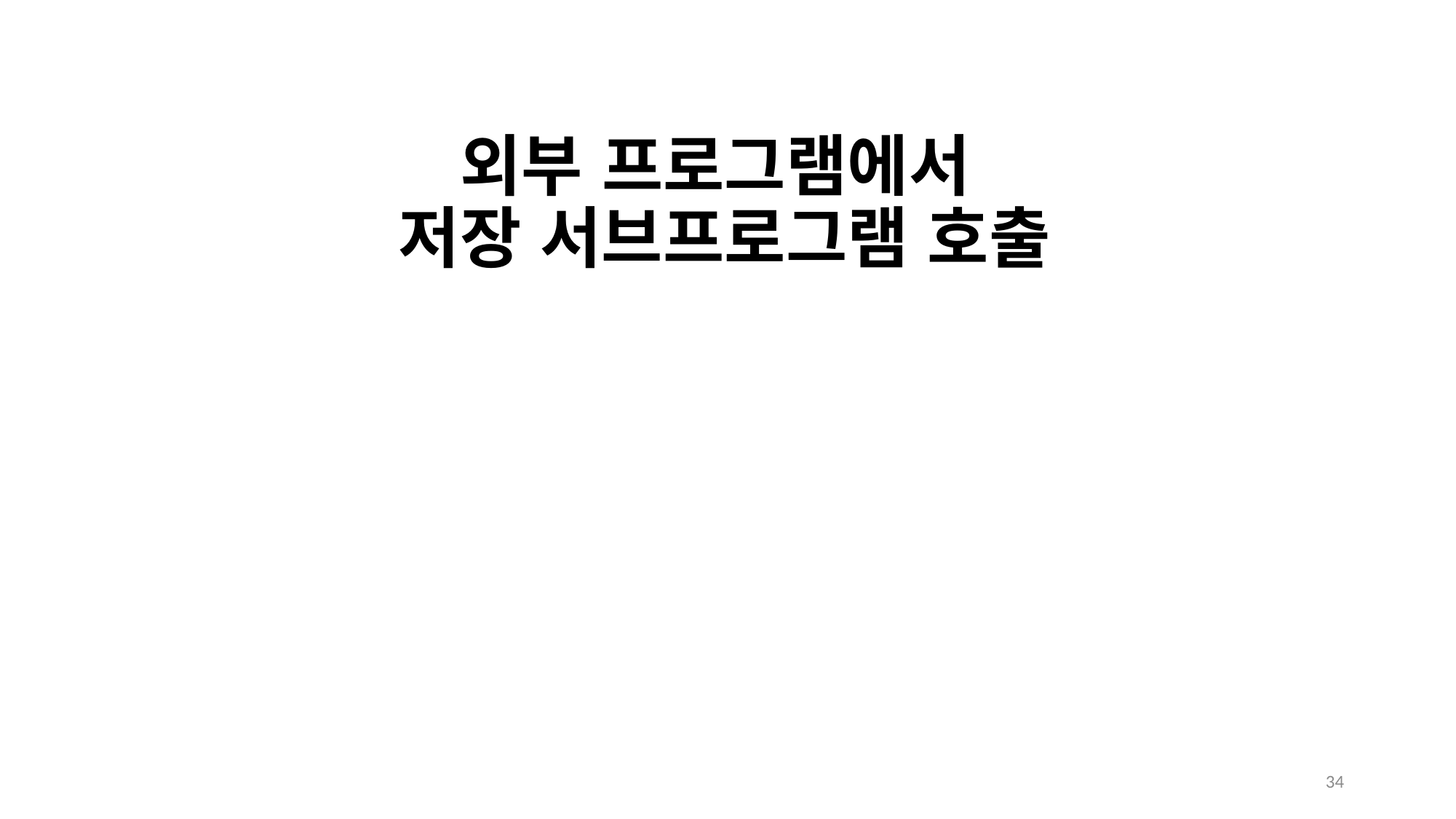

# 외부 프로그램에서 저장 서브프로그램 호출
34